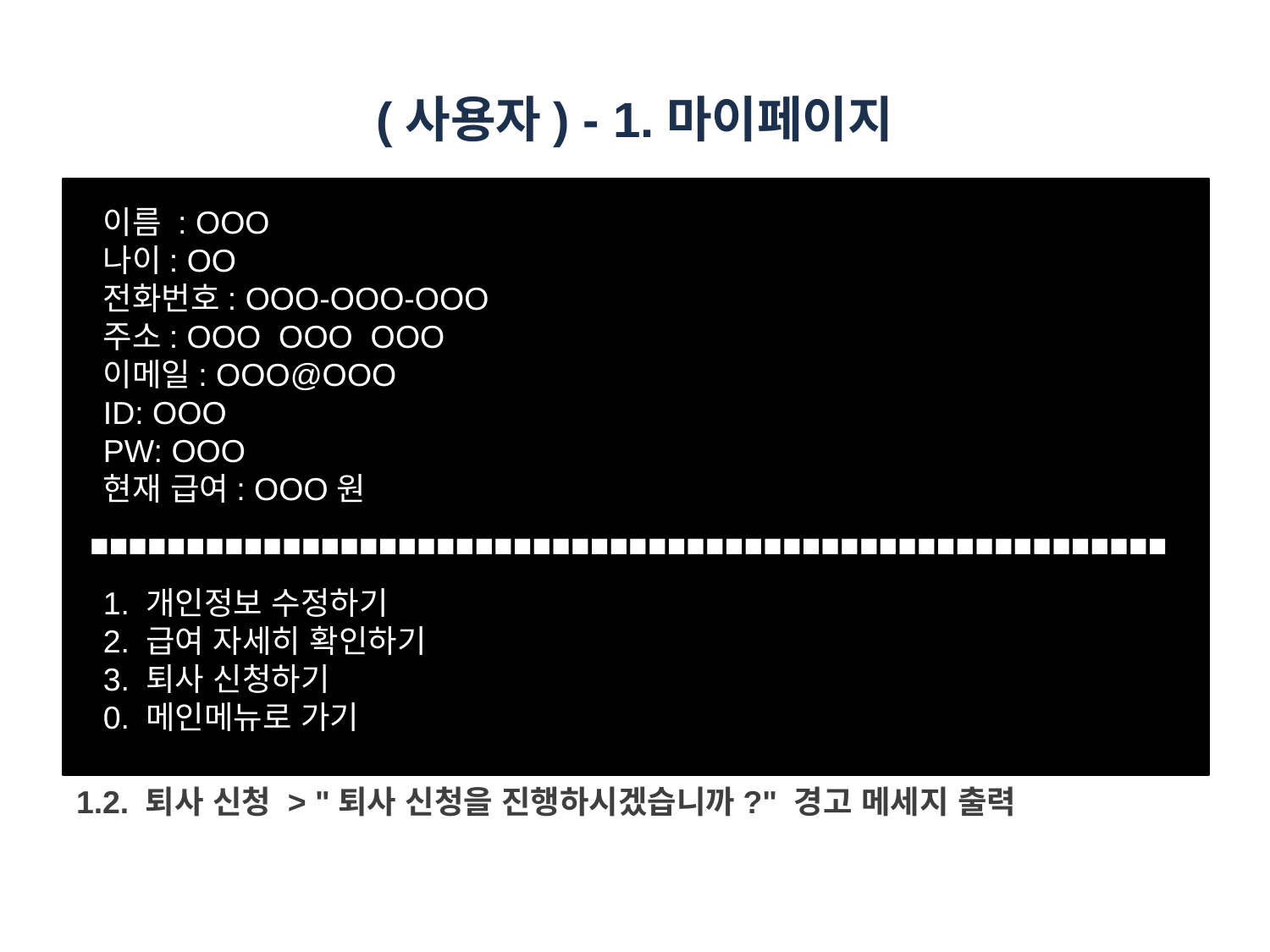

# (사용자) - 1.마이페이지

이름 : OOO
나이: OO
전화번호: OOO-OOO-OOO
주소: OOO  OOO  OOO
이메일: OOO@OOO
ID: OOO
PW: OOO
현재 급여: OOO원

1. 개인정보 수정하기
2. 급여 자세히 확인하기
3. 퇴사 신청하기
0. 메인메뉴로 가기

                                              번호 입력:
■■■■■■■■■■■■■■■■■■■■■■■■■■■■■■■■■■■■■■■■■■■■■■■■■■■■■■■■
2. 퇴사 신청 > "퇴사 신청을 진행하시겠습니까?" 경고 메세지 출력